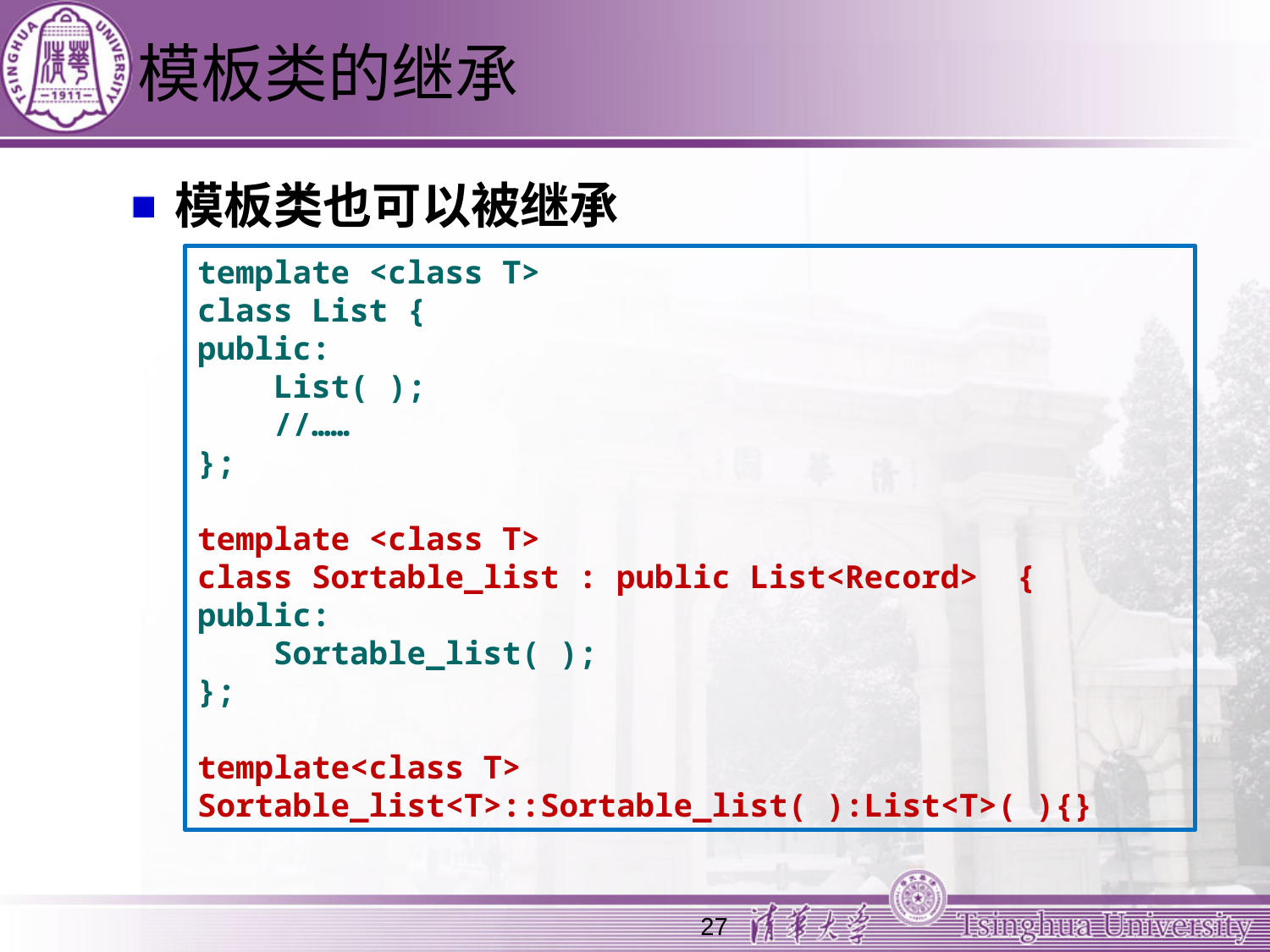

# 模板类的继承
模板类也可以被继承
template <class T>
class List {
public:
    List( );
    //……
};

template <class T>
class Sortable_list : public List<Record>  {
public:
    Sortable_list( );
};

template<class T>
Sortable_list<T>::Sortable_list( ):List<T>( ){}
27